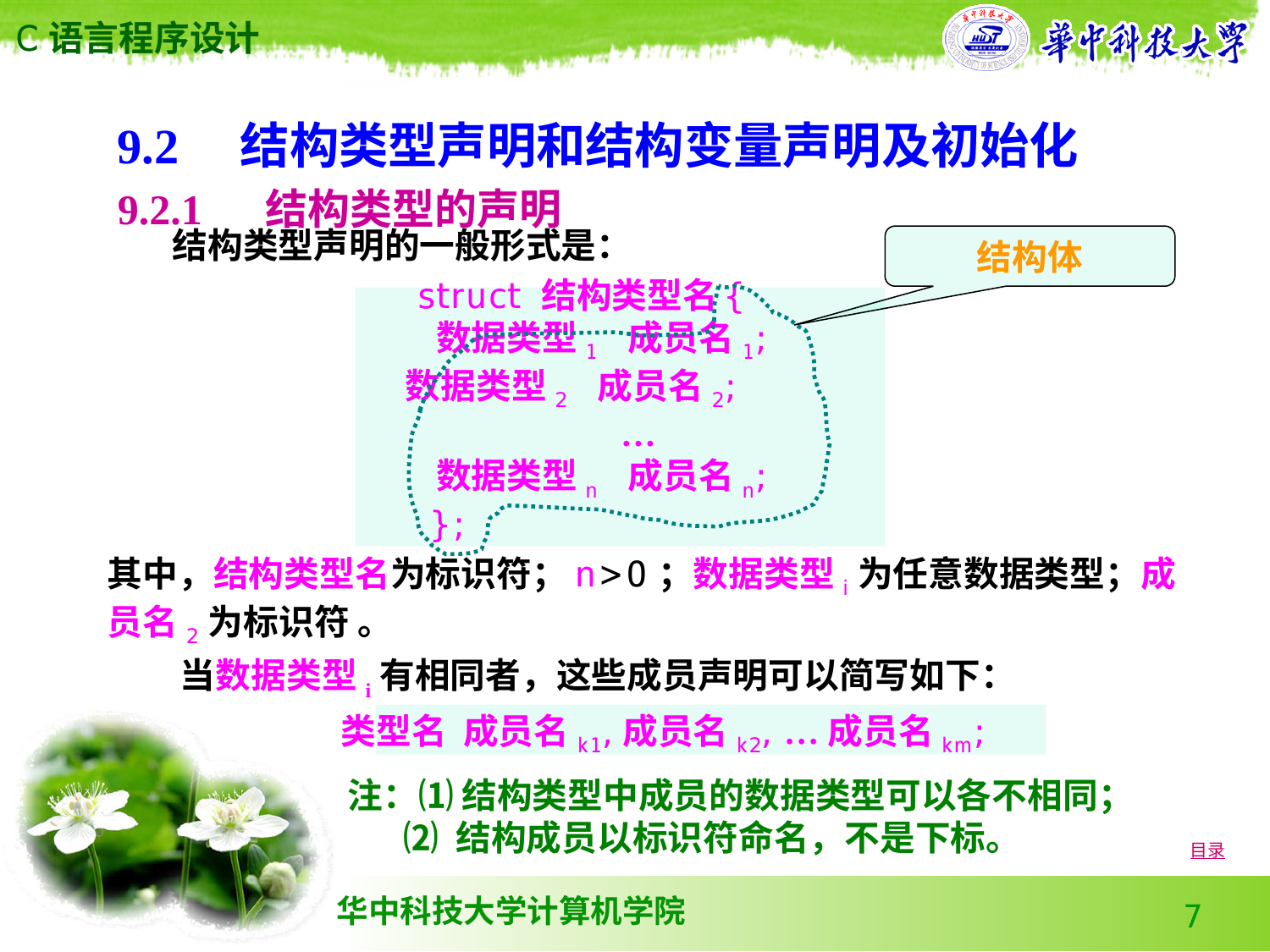

9.2　结构类型声明和结构变量声明及初始化
9.2.1 　结构类型的声明
       结构类型声明的一般形式是：
                              struct 结构类型名{
	                        数据类型1  成员名1;
                                    数据类型2  成员名2;
	  	                         …
	                        数据类型n  成员名n;
	                   };
其中，结构类型名为标识符；n>0；数据类型i为任意数据类型；成员名2为标识符 。

结构体

        当数据类型i有相同者，这些成员声明可以简写如下：
                            类型名  成员名k1,成员名k2, …成员名km;

注：⑴ 结构类型中成员的数据类型可以各不相同；
       ⑵ 结构成员以标识符命名，不是下标。
目录
7